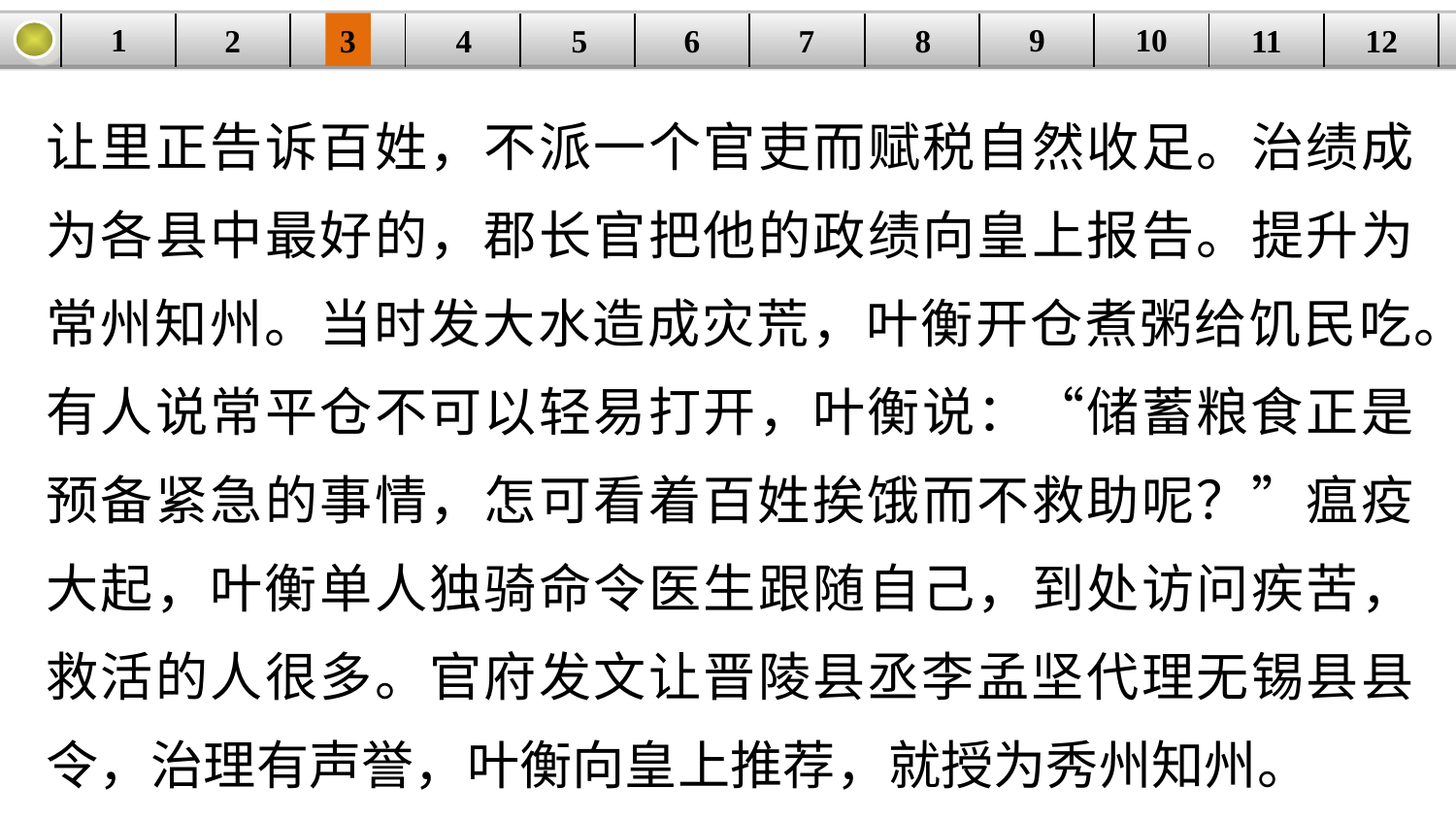

9
10
1
3
4
5
6
8
11
2
12
|  |  |  |  |  |  |  |  |  |  |  |  |
| --- | --- | --- | --- | --- | --- | --- | --- | --- | --- | --- | --- |
7

让里正告诉百姓，不派一个官吏而赋税自然收足。治绩成为各县中最好的，郡长官把他的政绩向皇上报告。提升为常州知州。当时发大水造成灾荒，叶衡开仓煮粥给饥民吃。有人说常平仓不可以轻易打开，叶衡说：“储蓄粮食正是预备紧急的事情，怎可看着百姓挨饿而不救助呢？”瘟疫大起，叶衡单人独骑命令医生跟随自己，到处访问疾苦，救活的人很多。官府发文让晋陵县丞李孟坚代理无锡县县令，治理有声誉，叶衡向皇上推荐，就授为秀州知州。